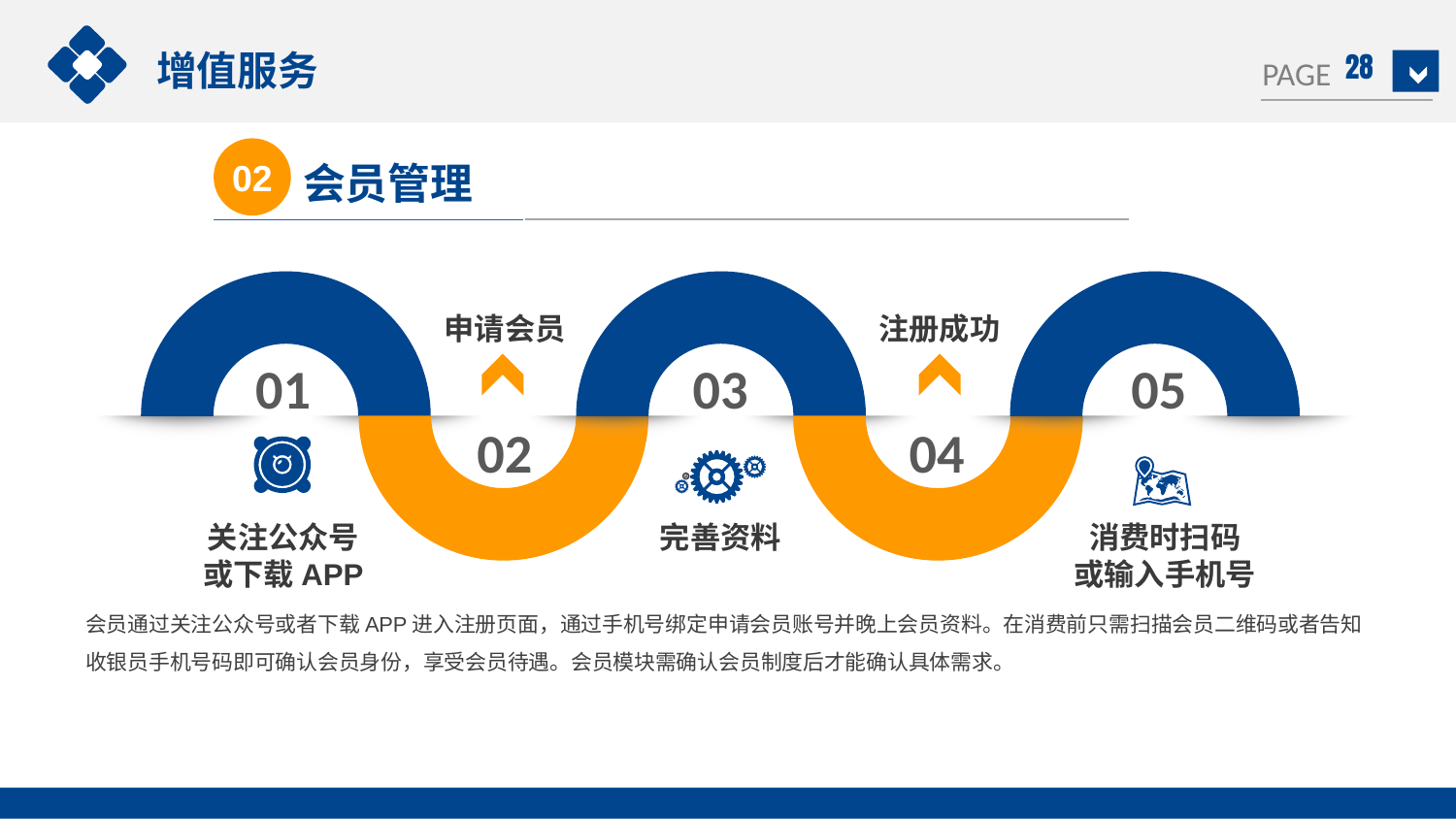

增值服务
28

02
会员管理

02

04

01
关注公众号
或下载APP

03

完善资料

05

消费时扫码
或输入手机号

申请会员
注册成功
会员通过关注公众号或者下载APP进入注册页面，通过手机号绑定申请会员账号并晚上会员资料。在消费前只需扫描会员二维码或者告知收银员手机号码即可确认会员身份，享受会员待遇。会员模块需确认会员制度后才能确认具体需求。